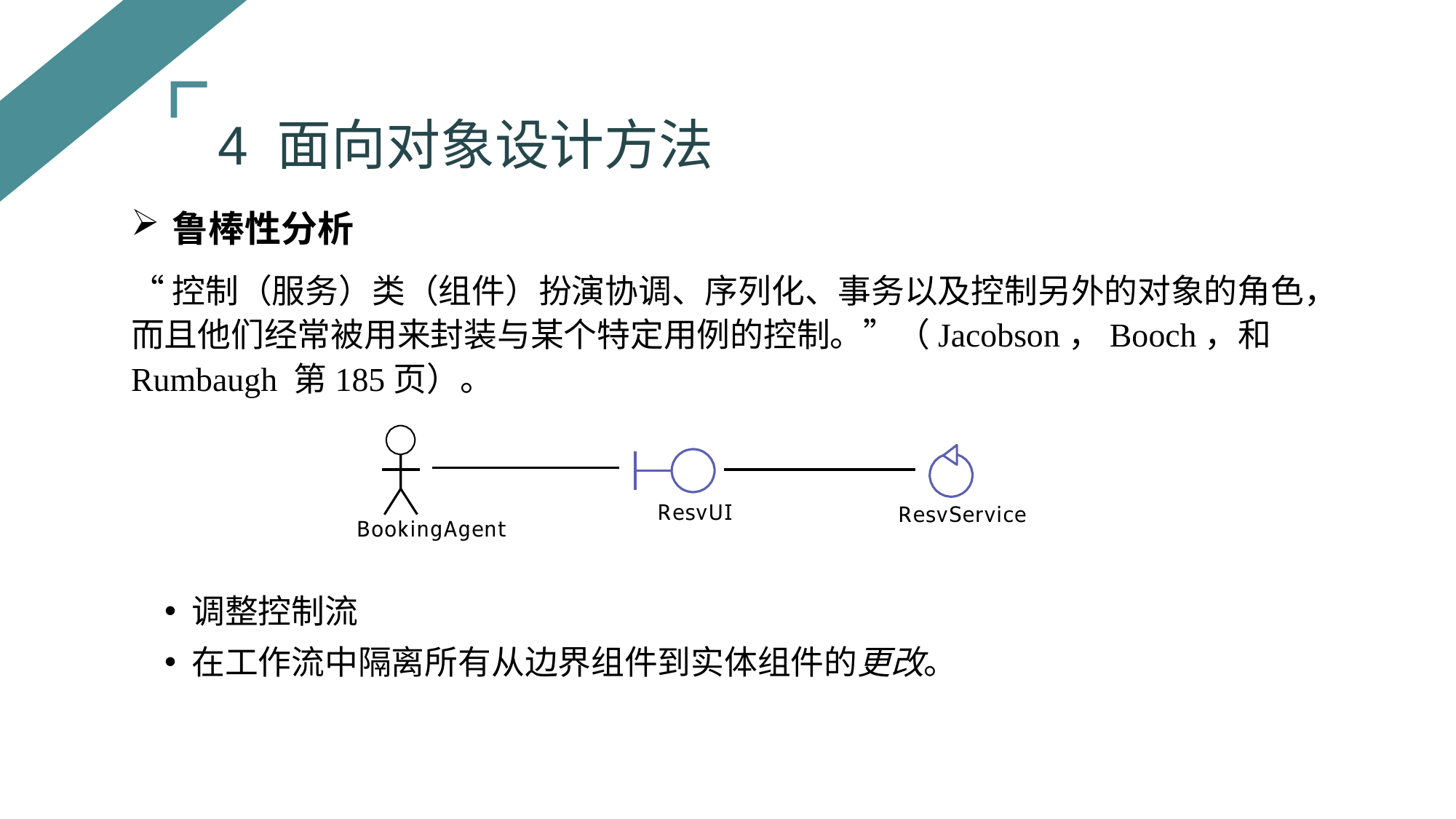

4 面向对象设计方法
鲁棒性分析
“控制（服务）类（组件）扮演协调、序列化、事务以及控制另外的对象的角色，而且他们经常被用来封装与某个特定用例的控制。”（Jacobson，Booch，和Rumbaugh 第185页）。

BookingAgent

ResvUI
ResvService
调整控制流
在工作流中隔离所有从边界组件到实体组件的更改。